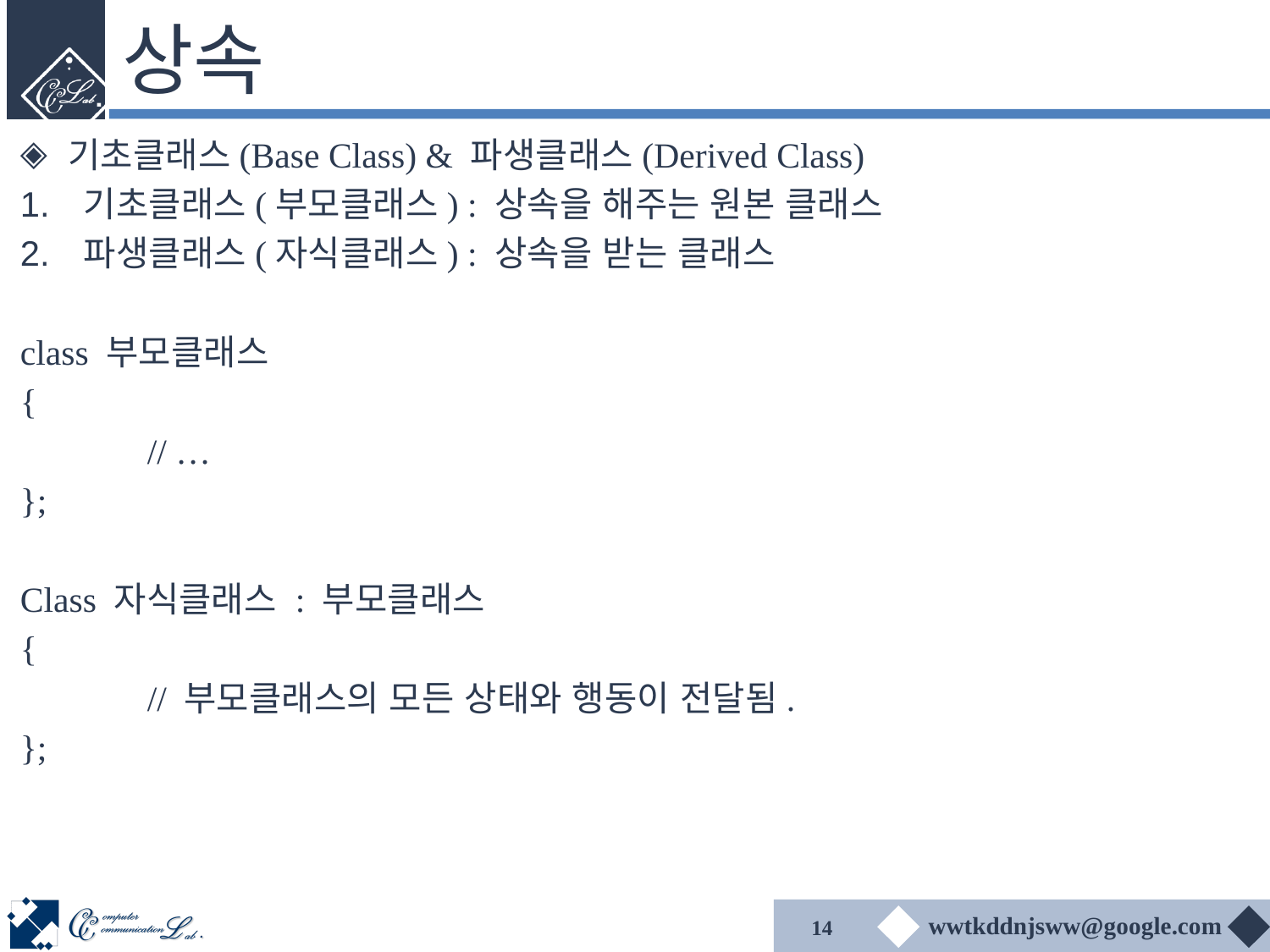

# 상속
기초클래스(Base Class) & 파생클래스(Derived Class)
기초클래스(부모클래스) : 상속을 해주는 원본 클래스
파생클래스(자식클래스) : 상속을 받는 클래스

class 부모클래스
{
	// …
};

Class 자식클래스 : 부모클래스
{
	// 부모클래스의 모든 상태와 행동이 전달됨.
};